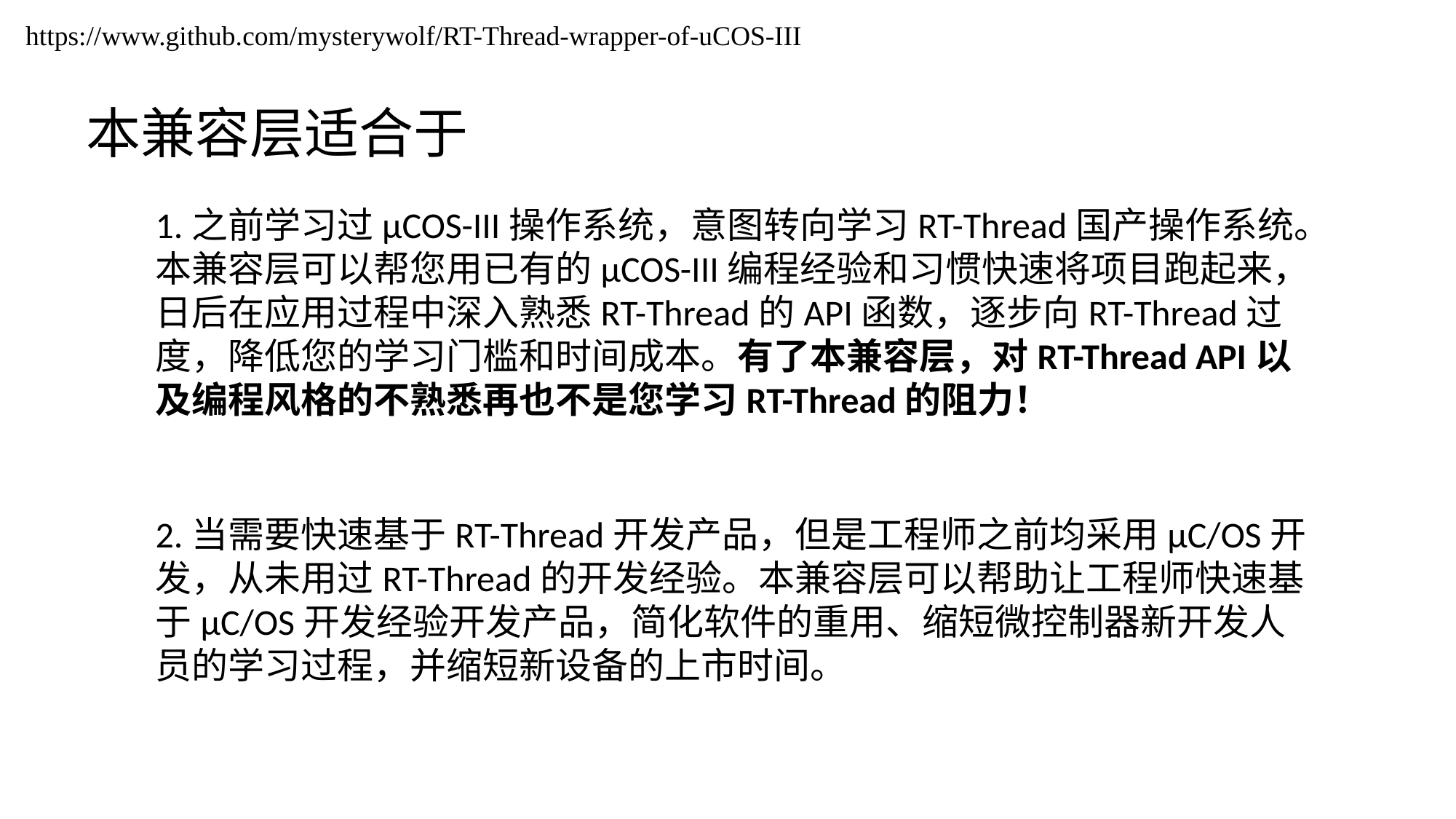

https://www.github.com/mysterywolf/RT-Thread-wrapper-of-uCOS-III
本兼容层适合于
1.之前学习过μCOS-III操作系统，意图转向学习RT-Thread国产操作系统。本兼容层可以帮您用已有的μCOS-III编程经验和习惯快速将项目跑起来，日后在应用过程中深入熟悉RT-Thread的API函数，逐步向RT-Thread过度，降低您的学习门槛和时间成本。有了本兼容层，对RT-Thread API以及编程风格的不熟悉再也不是您学习RT-Thread的阻力！
2.当需要快速基于RT-Thread开发产品，但是工程师之前均采用μC/OS开发，从未用过RT-Thread的开发经验。本兼容层可以帮助让工程师快速基于μC/OS开发经验开发产品，简化软件的重用、缩短微控制器新开发人员的学习过程，并缩短新设备的上市时间。